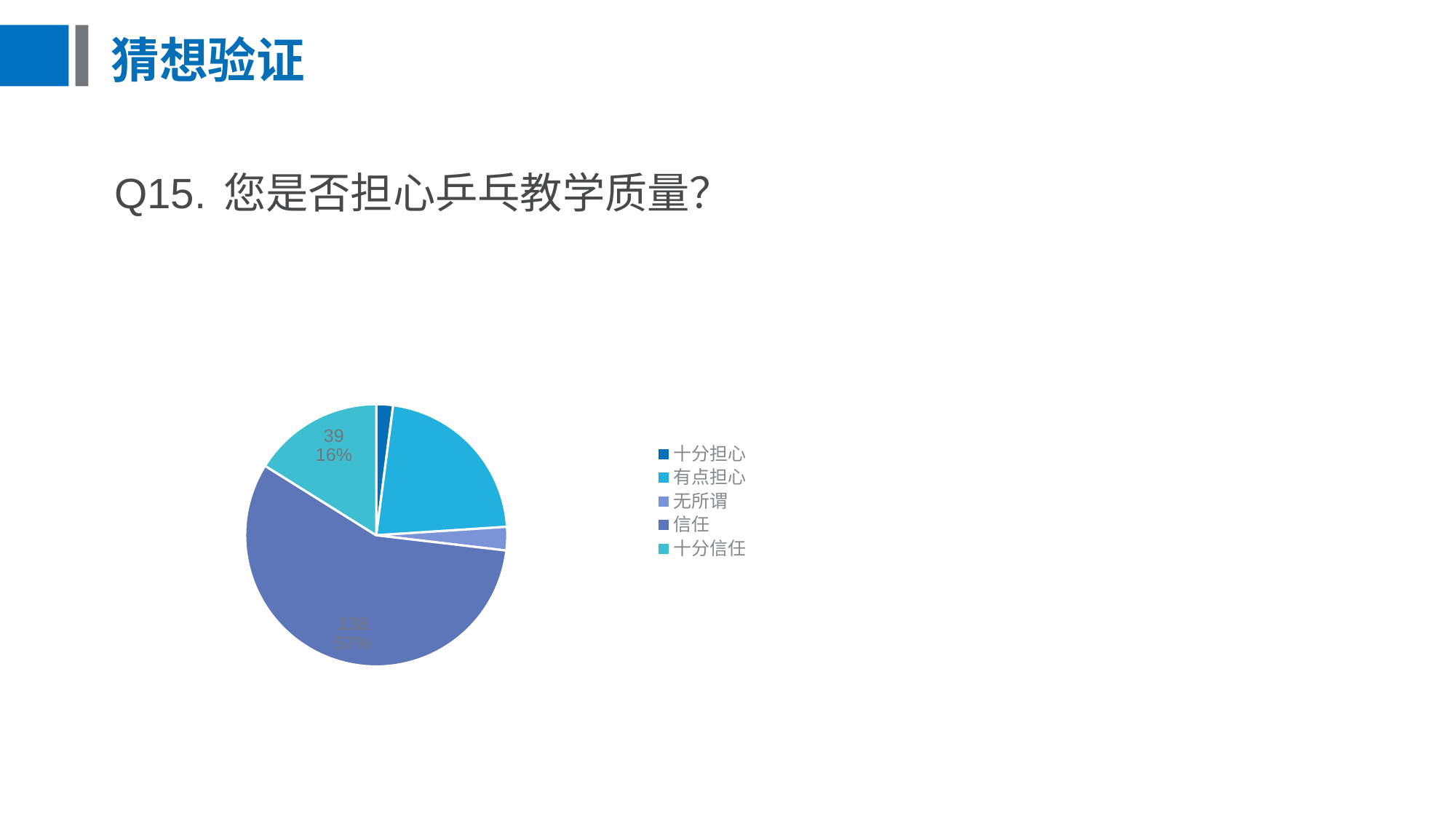

# 猜想验证
Q15.	您是否担心乒乓教学质量？

### Chart

| Category | 选项分布 |
|---|---|
| 十分担心 | 5.0 |
| 有点担心 | 53.0 |
| 无所谓 | 7.0 |
| 信任 | 138.0 |
| 十分信任 | 39.0 |